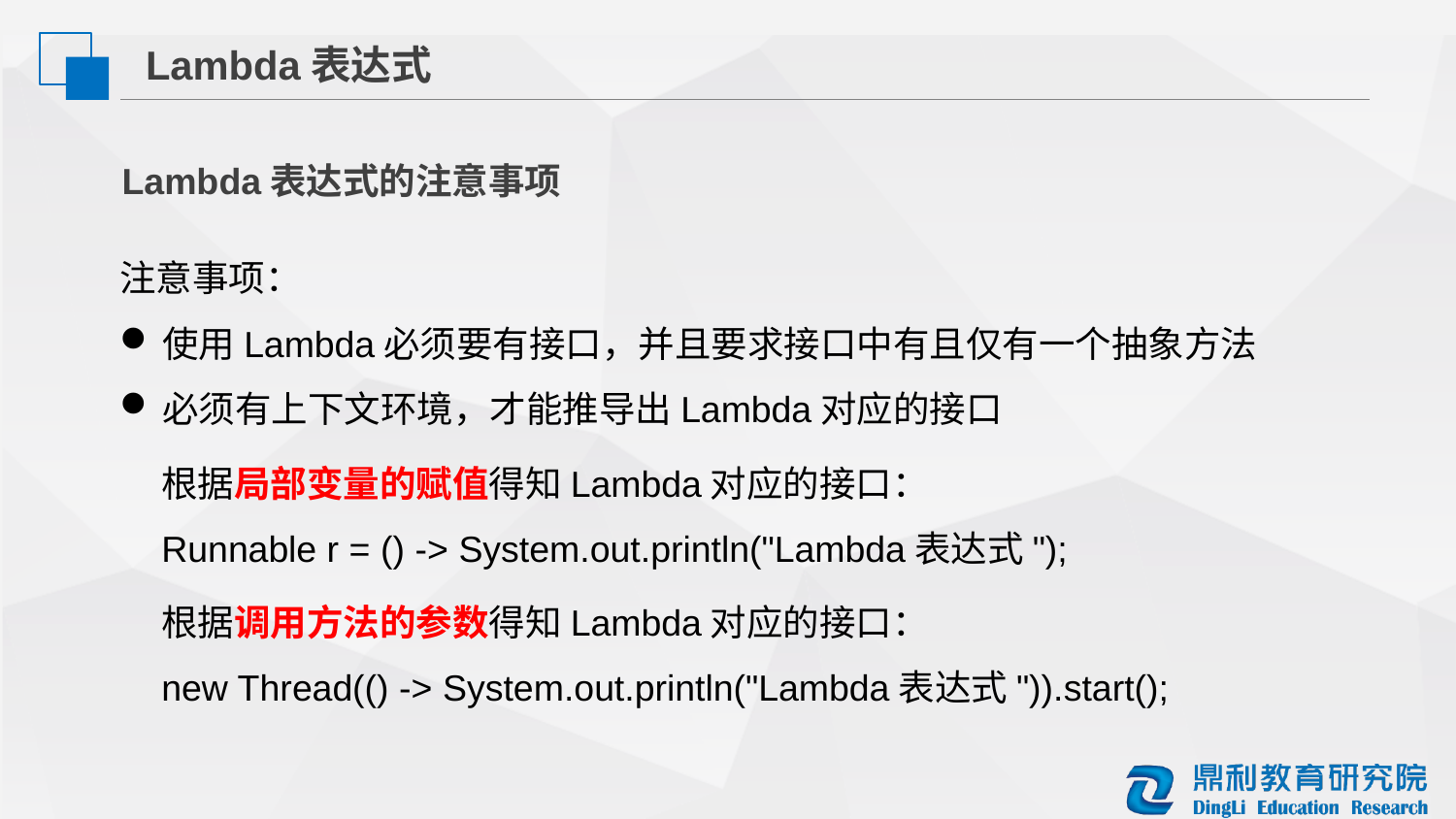

Lambda表达式

 Lambda表达式的注意事项

注意事项：
使用Lambda必须要有接口，并且要求接口中有且仅有一个抽象方法
必须有上下文环境，才能推导出Lambda对应的接口
根据局部变量的赋值得知Lambda对应的接口：
Runnable r = () -> System.out.println("Lambda表达式");
根据调用方法的参数得知Lambda对应的接口：
new Thread(() -> System.out.println("Lambda表达式")).start();